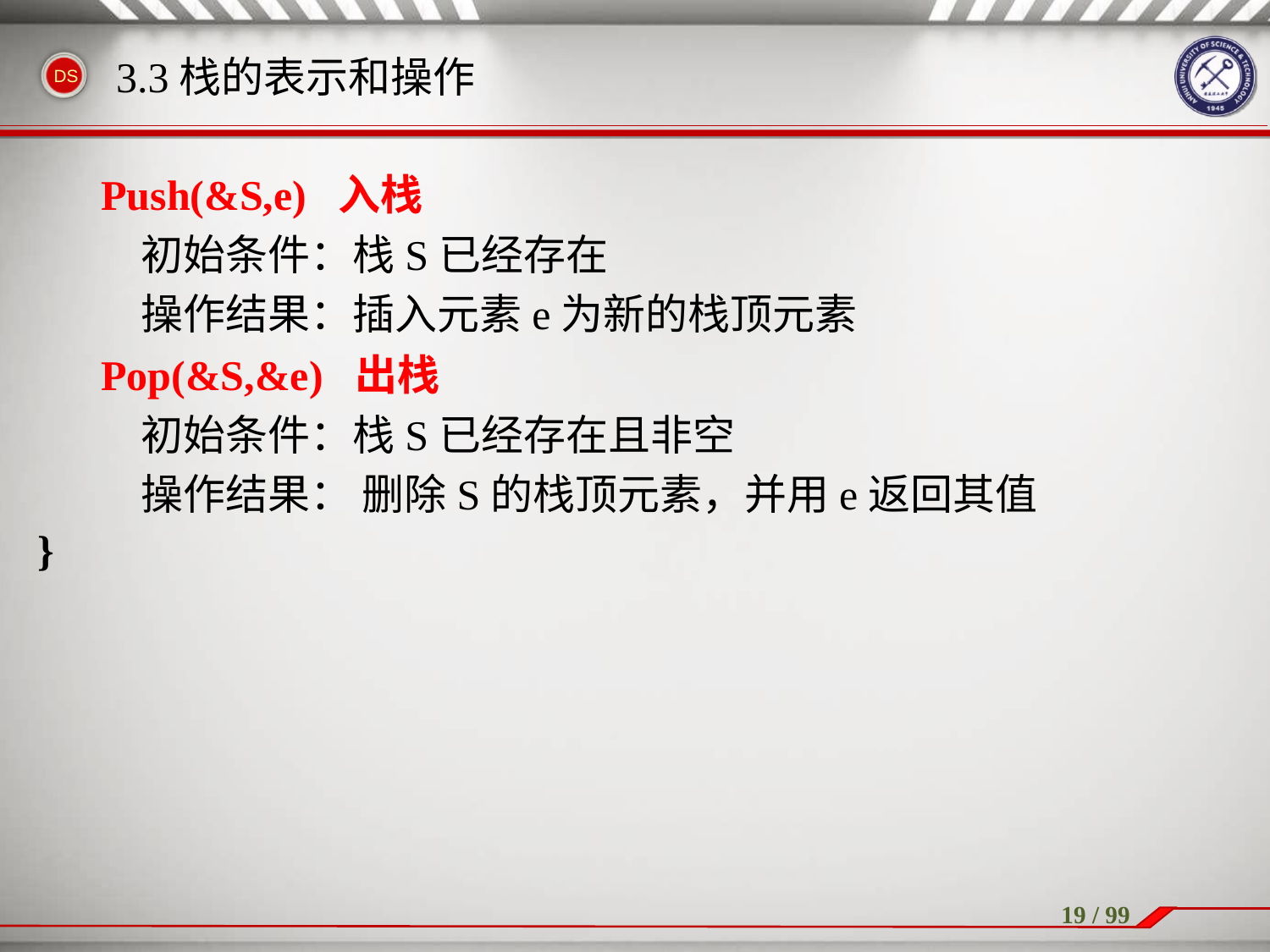

# 3.3栈的表示和操作
Push(&S,e)  入栈
	初始条件：栈S已经存在
	操作结果：插入元素e为新的栈顶元素
Pop(&S,&e)  出栈
	初始条件：栈S已经存在且非空
	操作结果： 删除S的栈顶元素，并用e返回其值
}